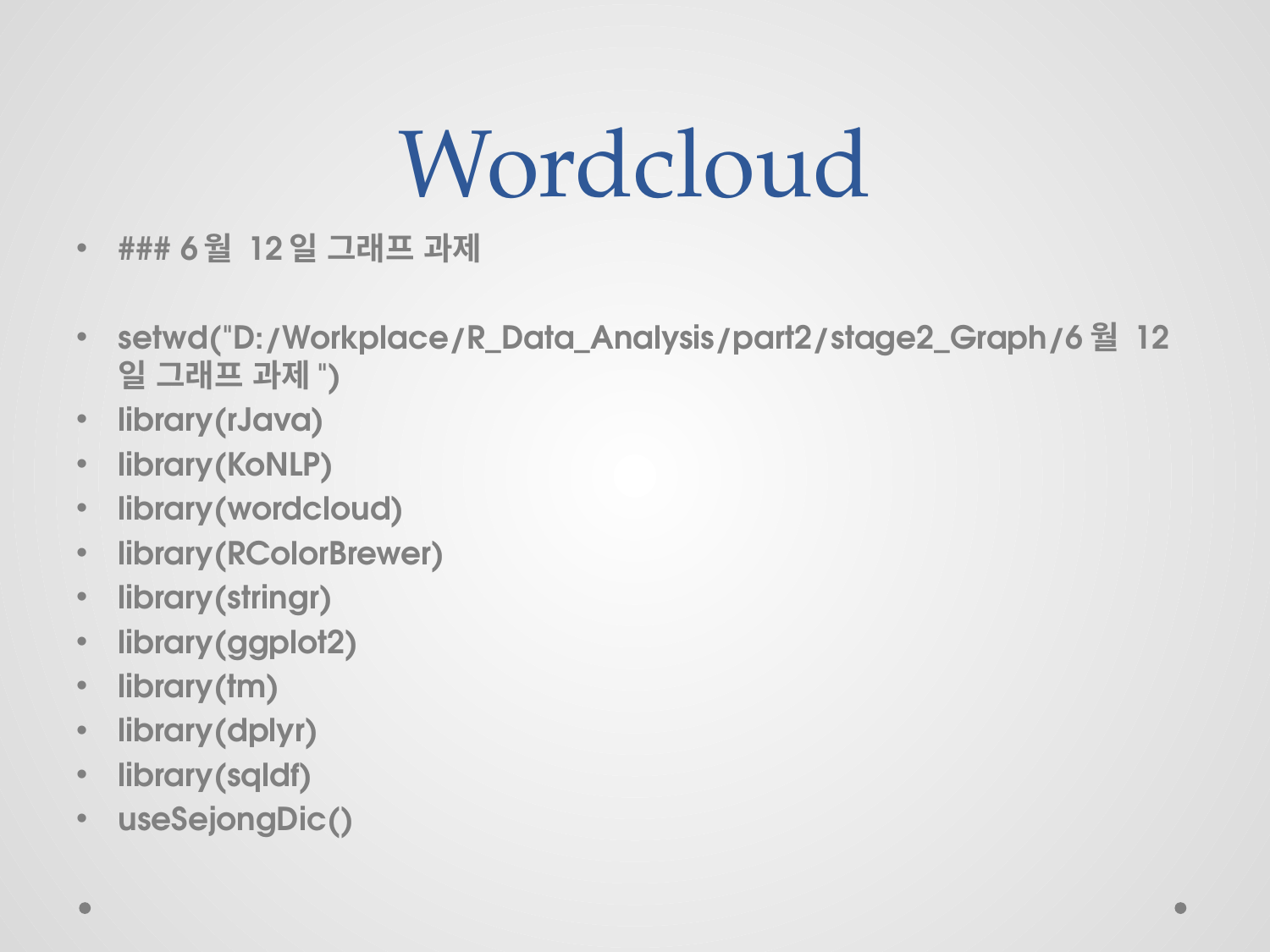

# Wordcloud
### 6월 12일 그래프 과제

setwd("D:/Workplace/R_Data_Analysis/part2/stage2_Graph/6월 12일 그래프 과제")
library(rJava)
library(KoNLP)
library(wordcloud)
library(RColorBrewer)
library(stringr)
library(ggplot2)
library(tm)
library(dplyr)
library(sqldf)
useSejongDic()